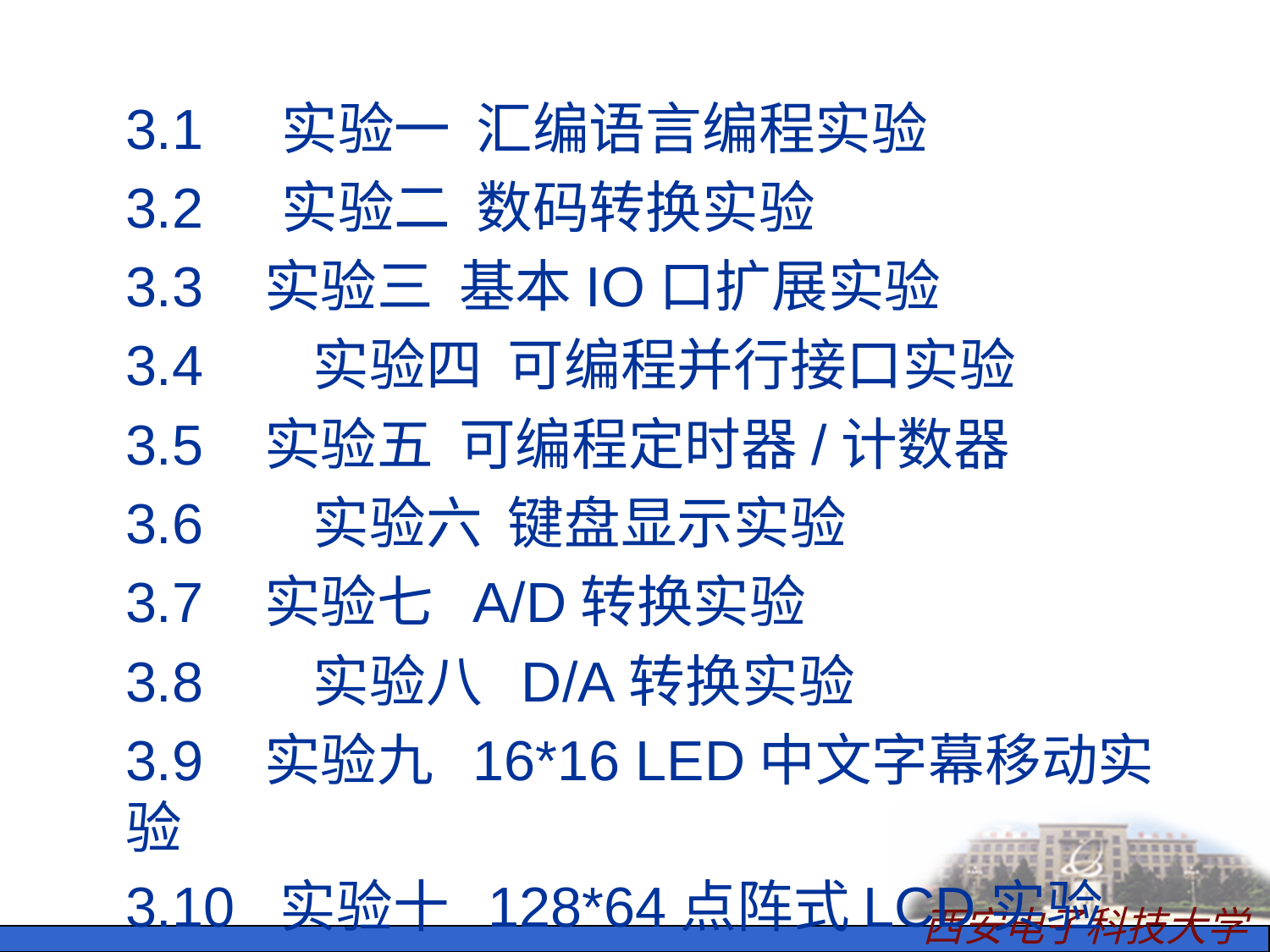

3.1	 实验一  汇编语言编程实验
	3.2	 实验二  数码转换实验
	3.3   实验三  基本IO口扩展实验
	3.4	   实验四  可编程并行接口实验
	3.5   实验五  可编程定时器/计数器
	3.6	   实验六  键盘显示实验
	3.7   实验七  A/D转换实验
	3.8	   实验八  D/A转换实验
	3.9   实验九  16*16 LED中文字幕移动实验
	3.10  实验十  128*64点阵式LCD实验